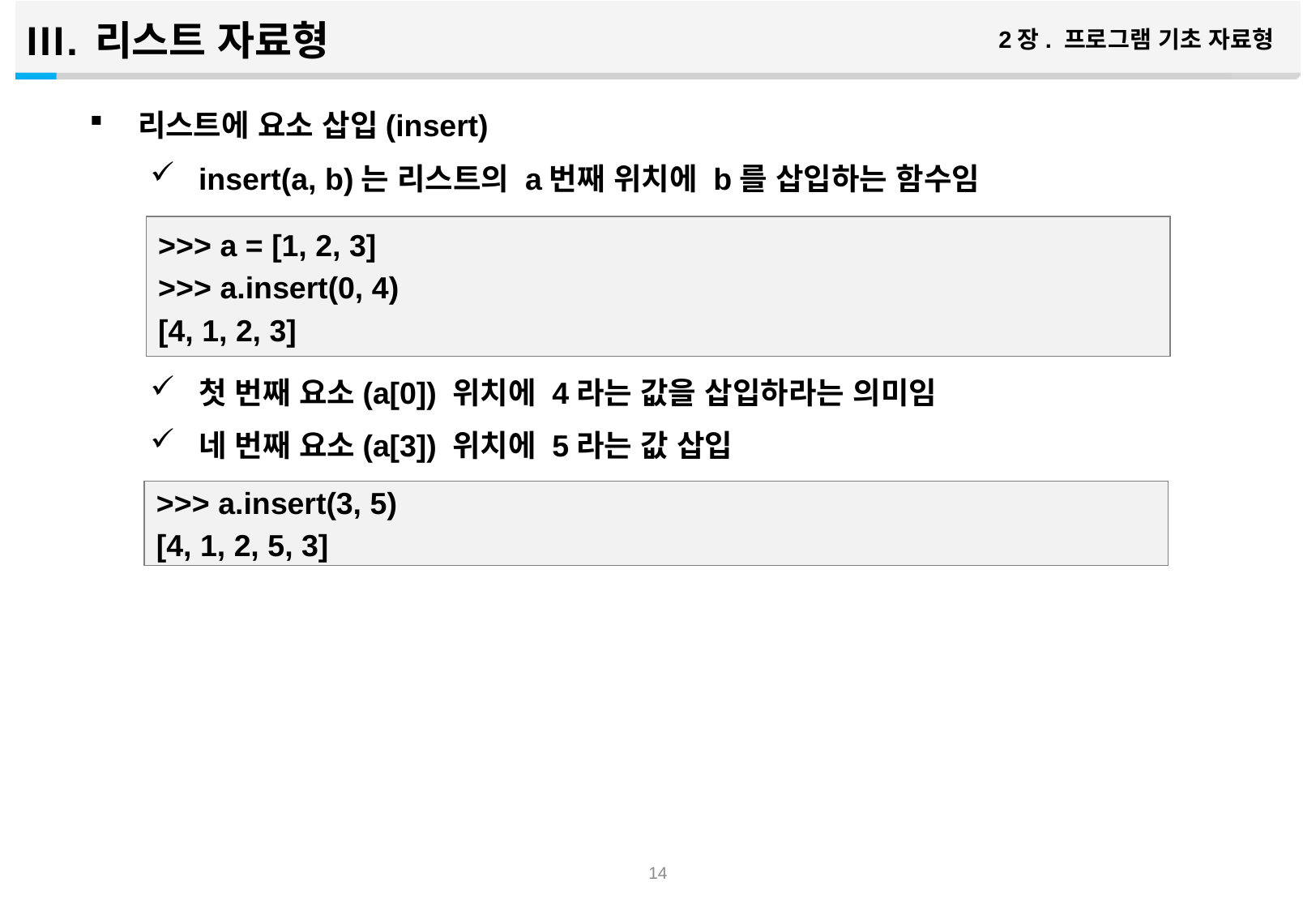

리스트 자료형
2장. 프로그램 기초 자료형
리스트에 요소 삽입(insert)
insert(a, b)는 리스트의 a번째 위치에 b를 삽입하는 함수임

첫 번째 요소(a[0]) 위치에 4라는 값을 삽입하라는 의미임
네 번째 요소(a[3]) 위치에 5라는 값 삽입

>>> a = [1, 2, 3]
>>> a.insert(0, 4)
[4, 1, 2, 3]
>>> a.insert(3, 5)
[4, 1, 2, 5, 3]
14